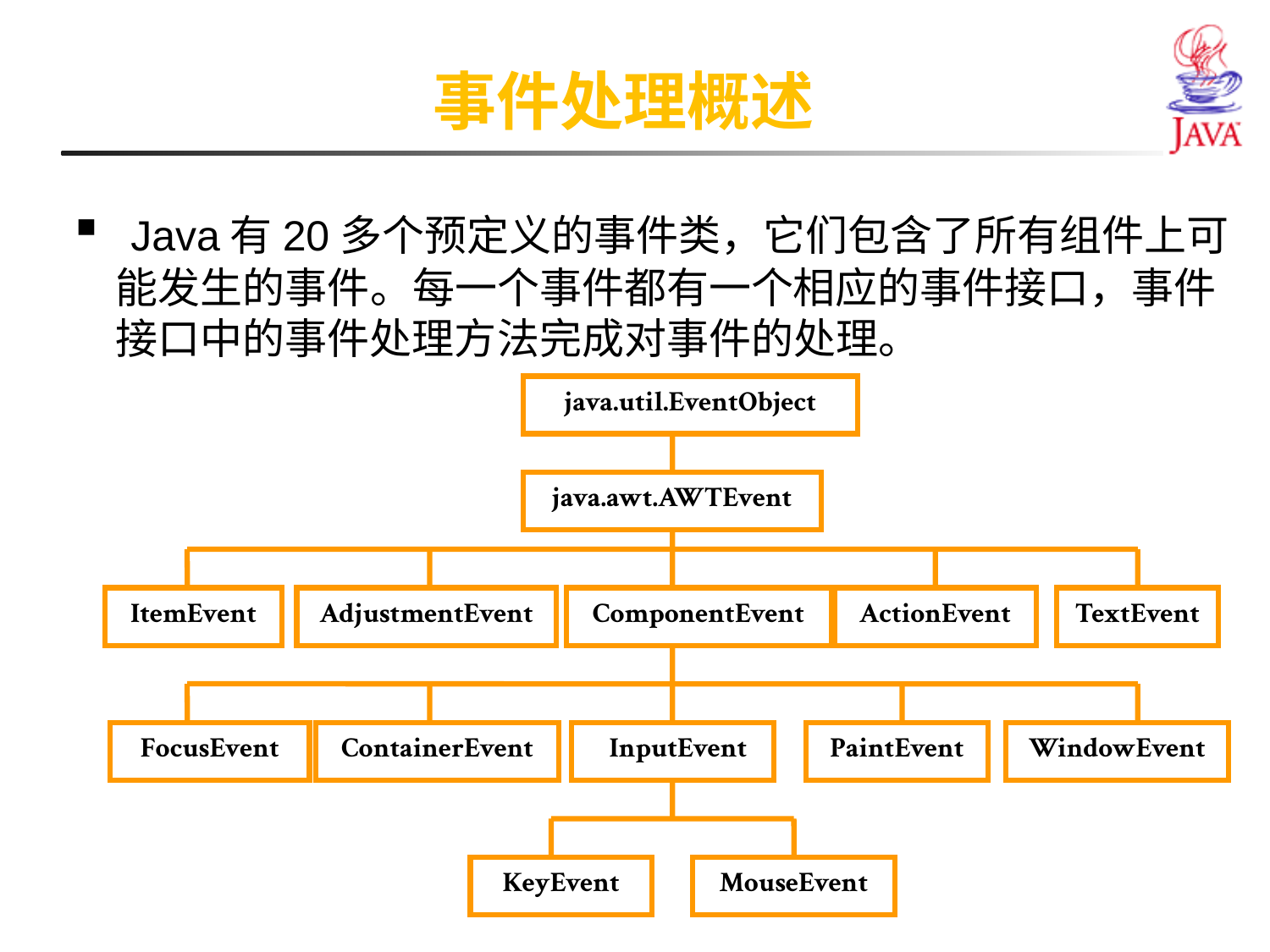

事件处理概述
 Java有20多个预定义的事件类，它们包含了所有组件上可能发生的事件。每一个事件都有一个相应的事件接口，事件接口中的事件处理方法完成对事件的处理。
java.util.EventObject

java.awt.AWTEvent

ItemEvent
AdjustmentEvent
ComponentEvent
ActionEvent
TextEvent

FocusEvent
ContainerEvent
  InputEvent
PaintEvent
WindowEvent

KeyEvent
MouseEvent